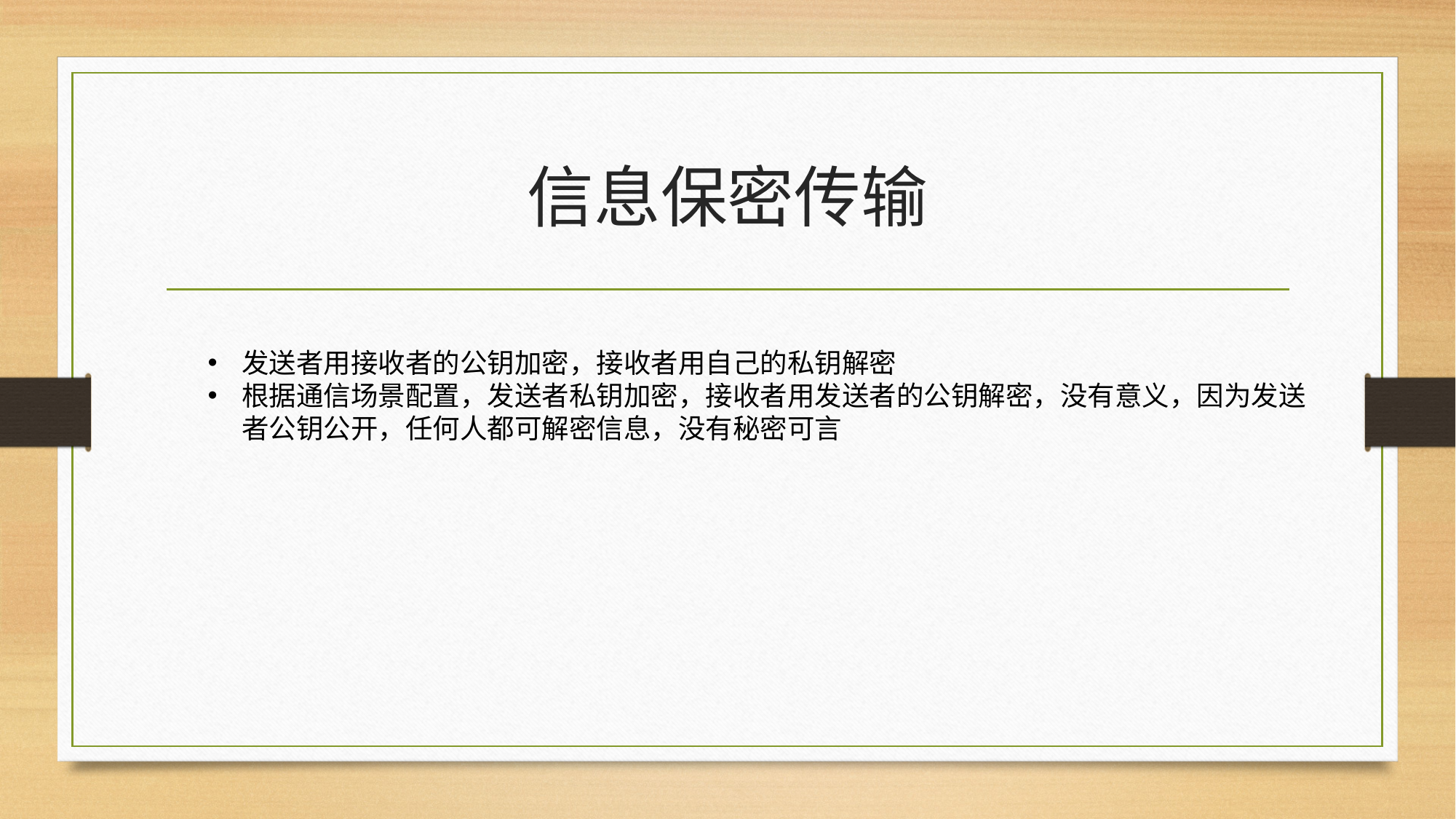

# 信息保密传输
发送者用接收者的公钥加密，接收者用自己的私钥解密
根据通信场景配置，发送者私钥加密，接收者用发送者的公钥解密，没有意义，因为发送者公钥公开，任何人都可解密信息，没有秘密可言